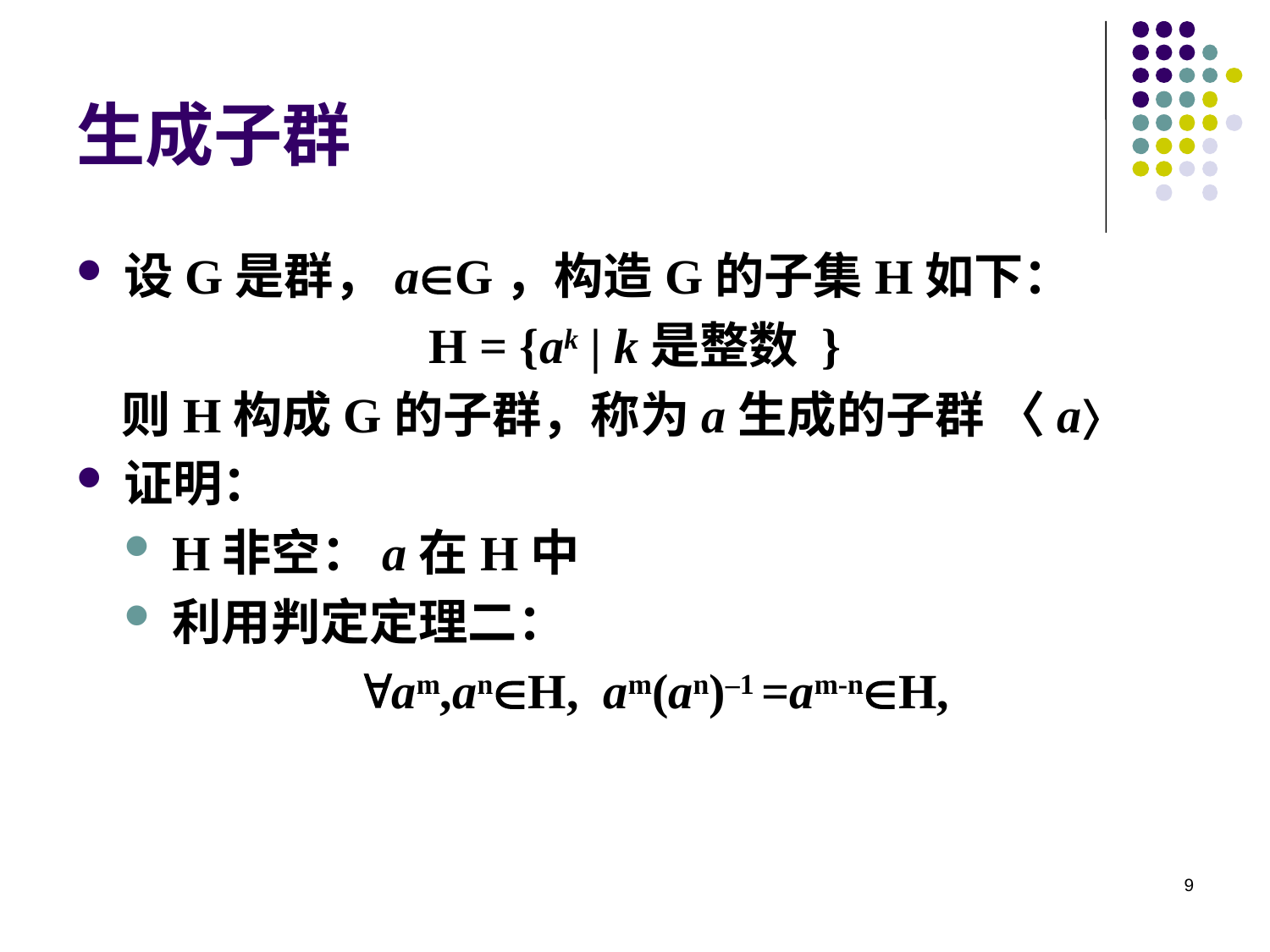

# 生成子群
设G是群，a∈G，构造G的子集H如下：
H = {ak | k是整数 }
   则H构成G的子群，称为a生成的子群 〈a〉
证明：
H非空：a在H中
利用判定定理二：
∀am,an∈H,  am(an)–1 =am-n∈H,
9